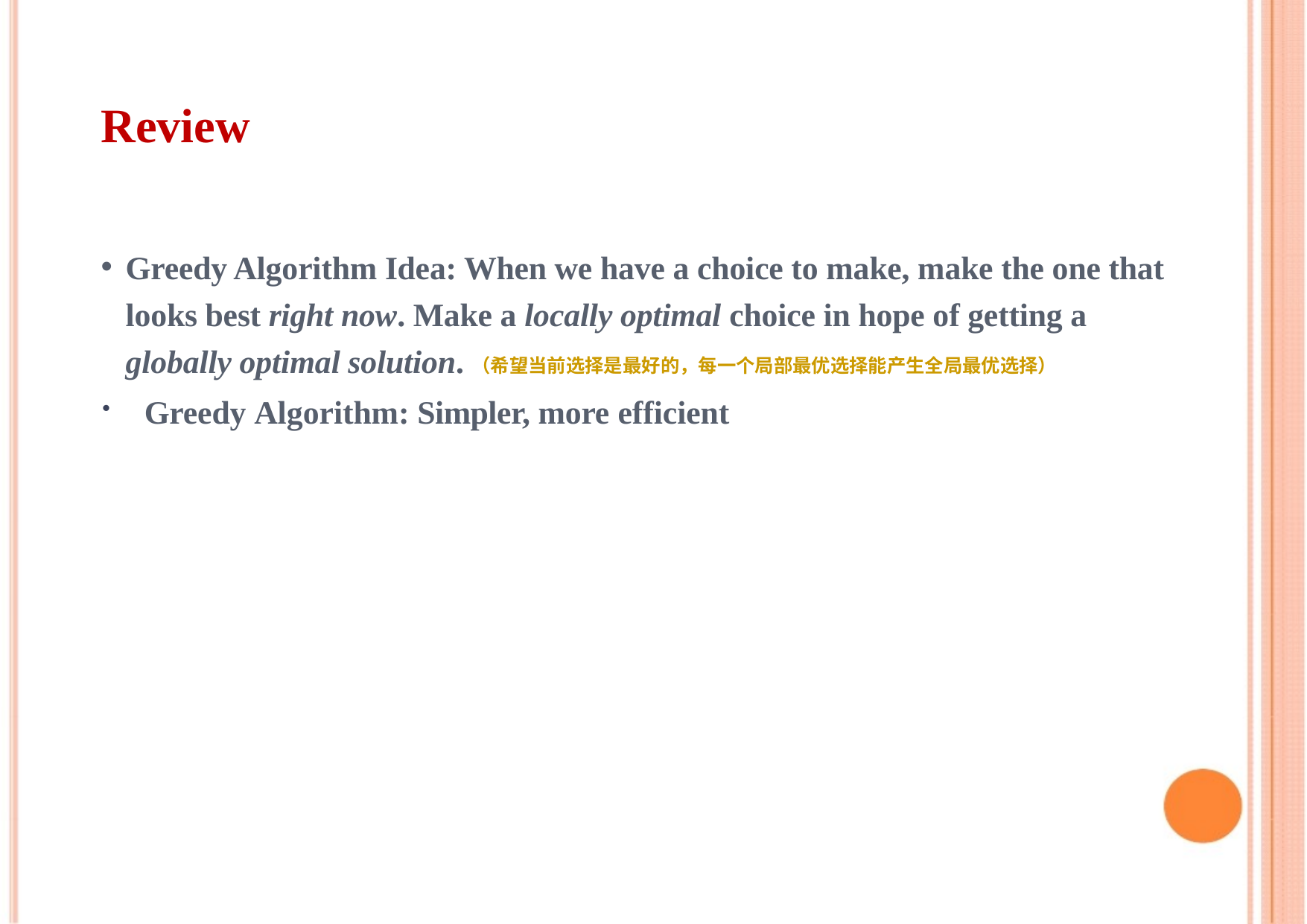

# Review
Greedy Algorithm Idea: When we have a choice to make, make the one that  looks best right now. Make a locally optimal choice in hope of getting a globally optimal solution.（希望当前选择是最好的，每一个局部最优选择能产生全局最优选择）
Greedy Algorithm: Simpler, more efficient

25